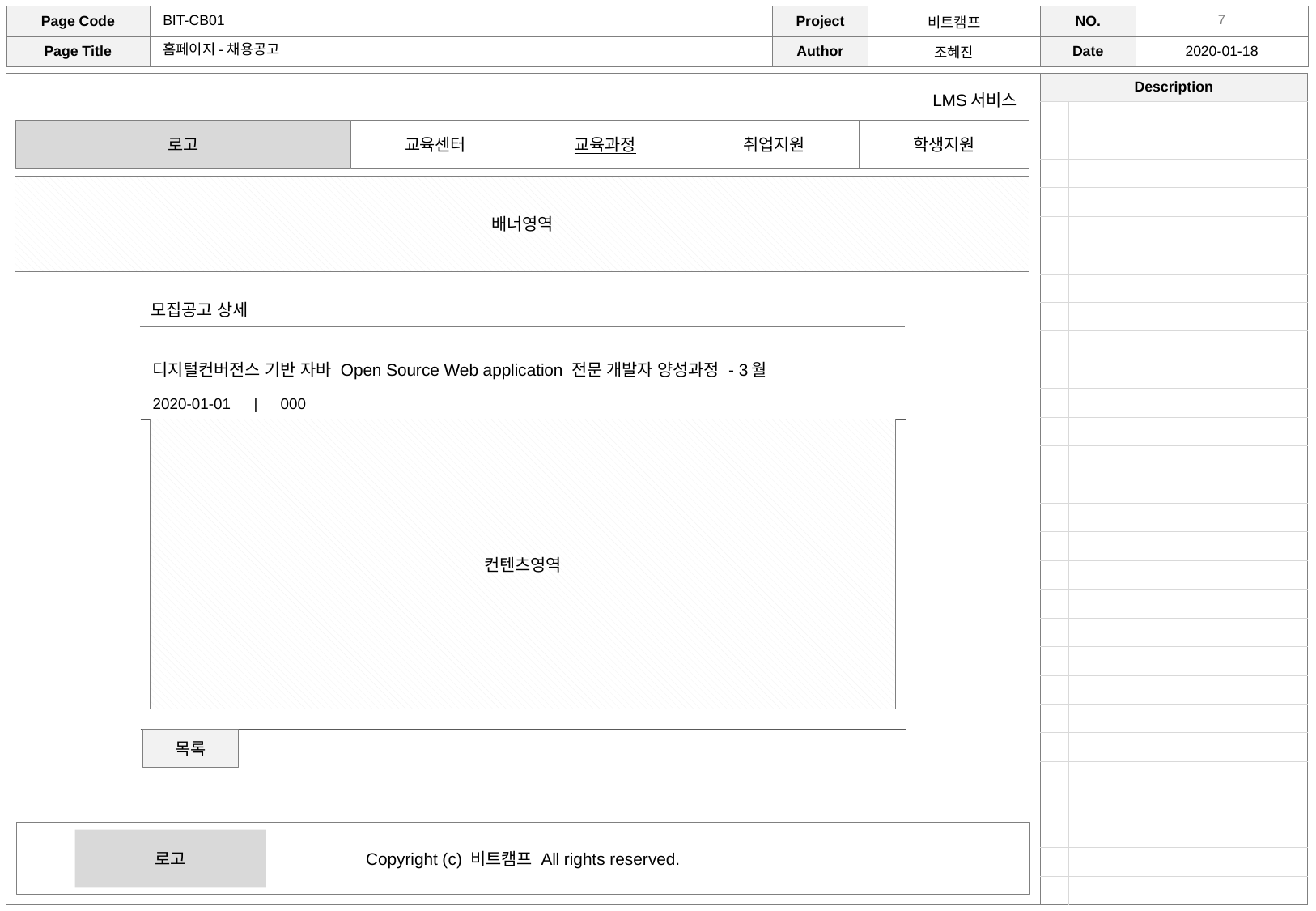

BIT-CB01
홈페이지-채용공고
LMS서비스
|  |  |
| --- | --- |
|  |  |
|  |  |
|  |  |
|  |  |
|  |  |
|  |  |
|  |  |
|  |  |
|  |  |
|  |  |
|  |  |
|  |  |
|  |  |
|  |  |
|  |  |
|  |  |
|  |  |
|  |  |
|  |  |
|  |  |
|  |  |
|  |  |
|  |  |
|  |  |
|  |  |
|  |  |
|  |  |
로고
교육센터
교육과정
취업지원
학생지원

배너영역
모집공고 상세
| 디지털컨버전스 기반 자바 Open Source Web application 전문 개발자 양성과정 - 3월 2020-01-01　|　000 |
| --- |
|  |

컨텐츠영역
목록

로고
Copyright (c) 비트캠프 All rights reserved.